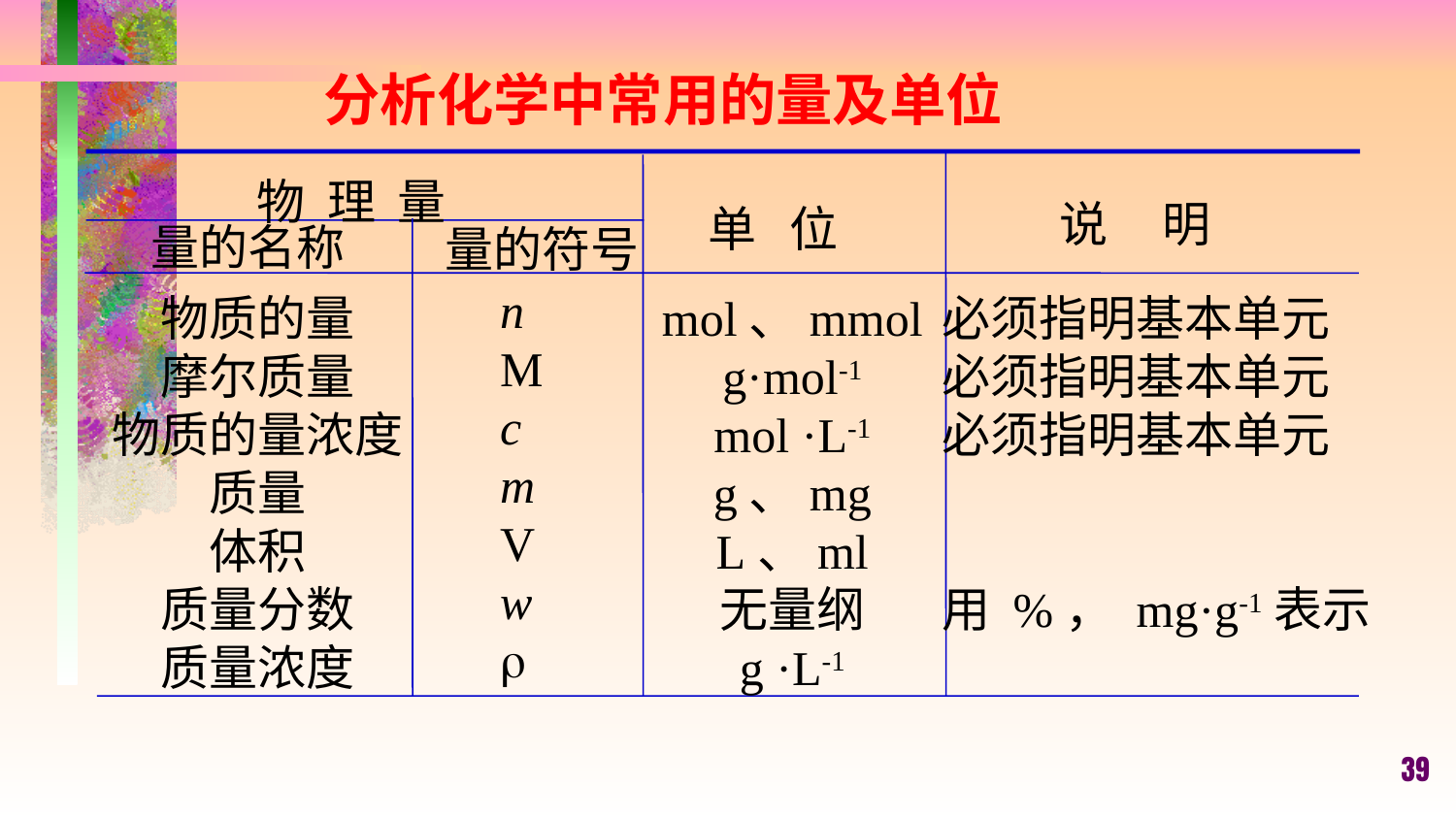

分析化学中常用的量及单位

物  理  量
说     明
单   位
量的名称
量的符号

n
M
c
m
V
w
ρ
物质的量
摩尔质量
物质的量浓度
质量
体积
质量分数
质量浓度
mol、mmol
g·mol-1
mol ·L-1
g、mg
L、ml
无量纲
g ·L-1
必须指明基本单元
必须指明基本单元
必须指明基本单元

用 %， mg·g-1表示

39